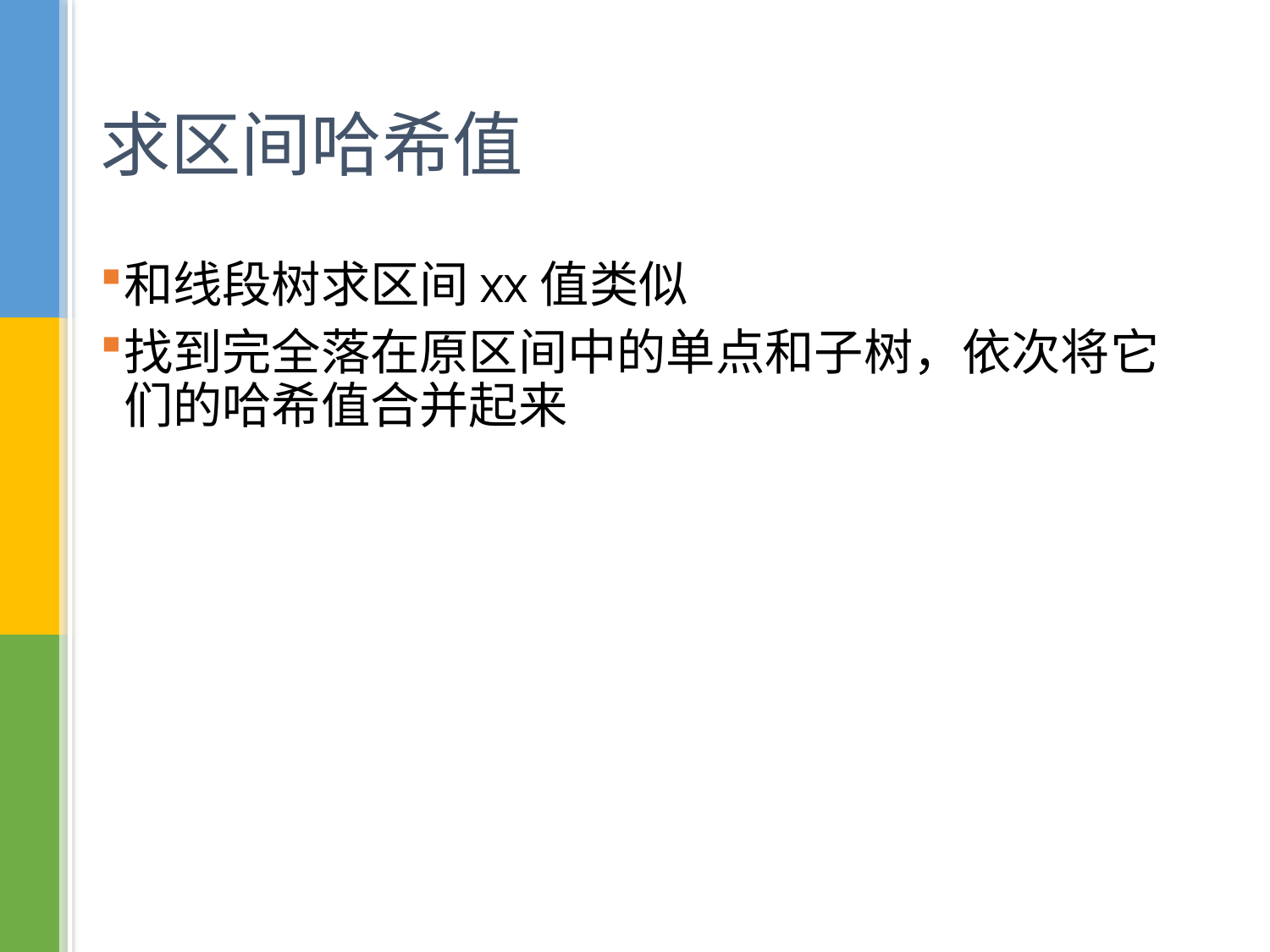

# 求区间哈希值
和线段树求区间xx值类似
找到完全落在原区间中的单点和子树，依次将它们的哈希值合并起来